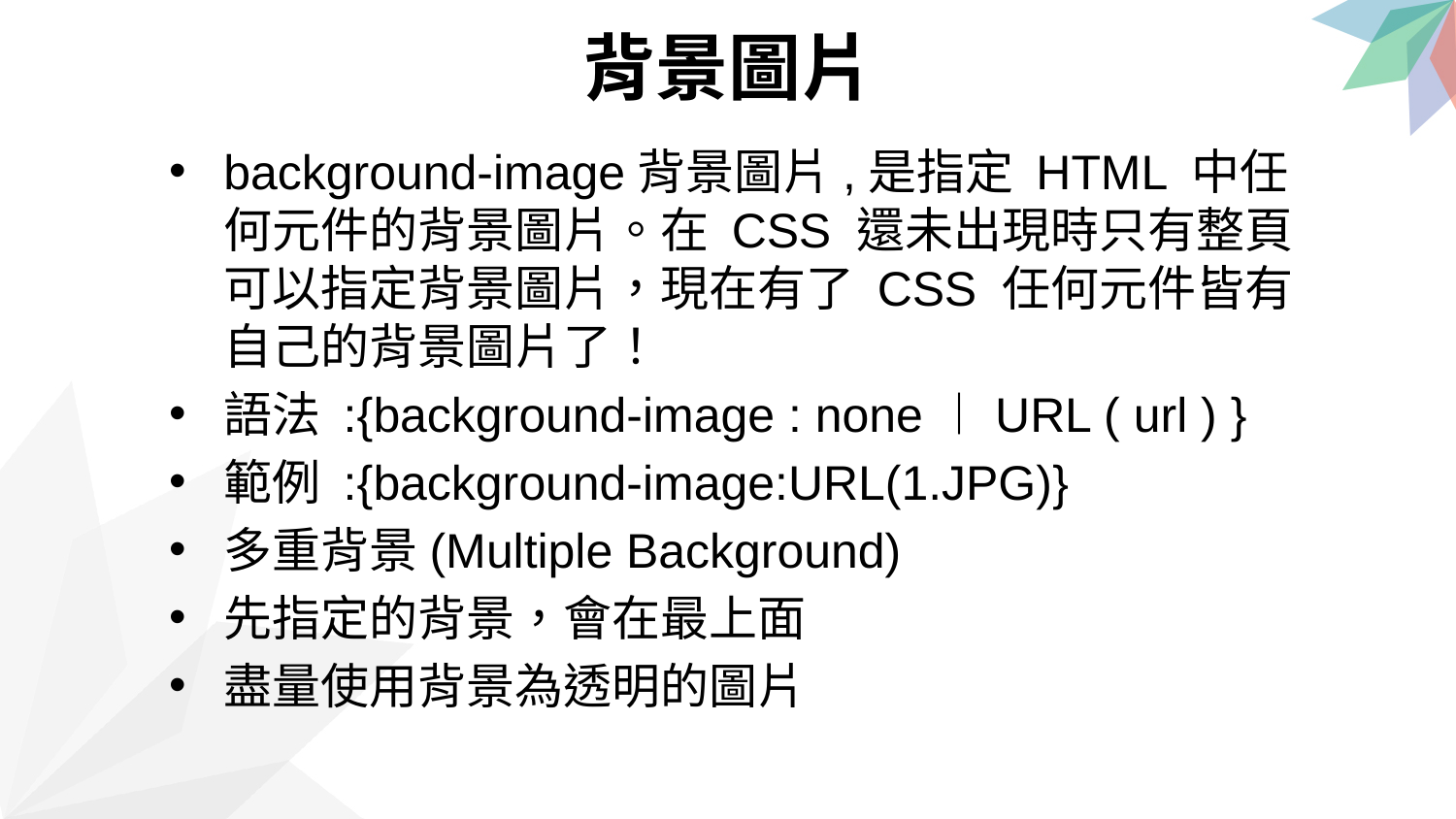

背景圖片
background-image背景圖片,是指定 HTML 中任何元件的背景圖片。在 CSS 還未出現時只有整頁 可以指定背景圖片，現在有了 CSS 任何元件皆有自己的背景圖片了！
語法 :{background-image : none︱URL ( url ) }
範例 :{background-image:URL(1.JPG)}
多重背景(Multiple Background)
先指定的背景，會在最上面
盡量使用背景為透明的圖片